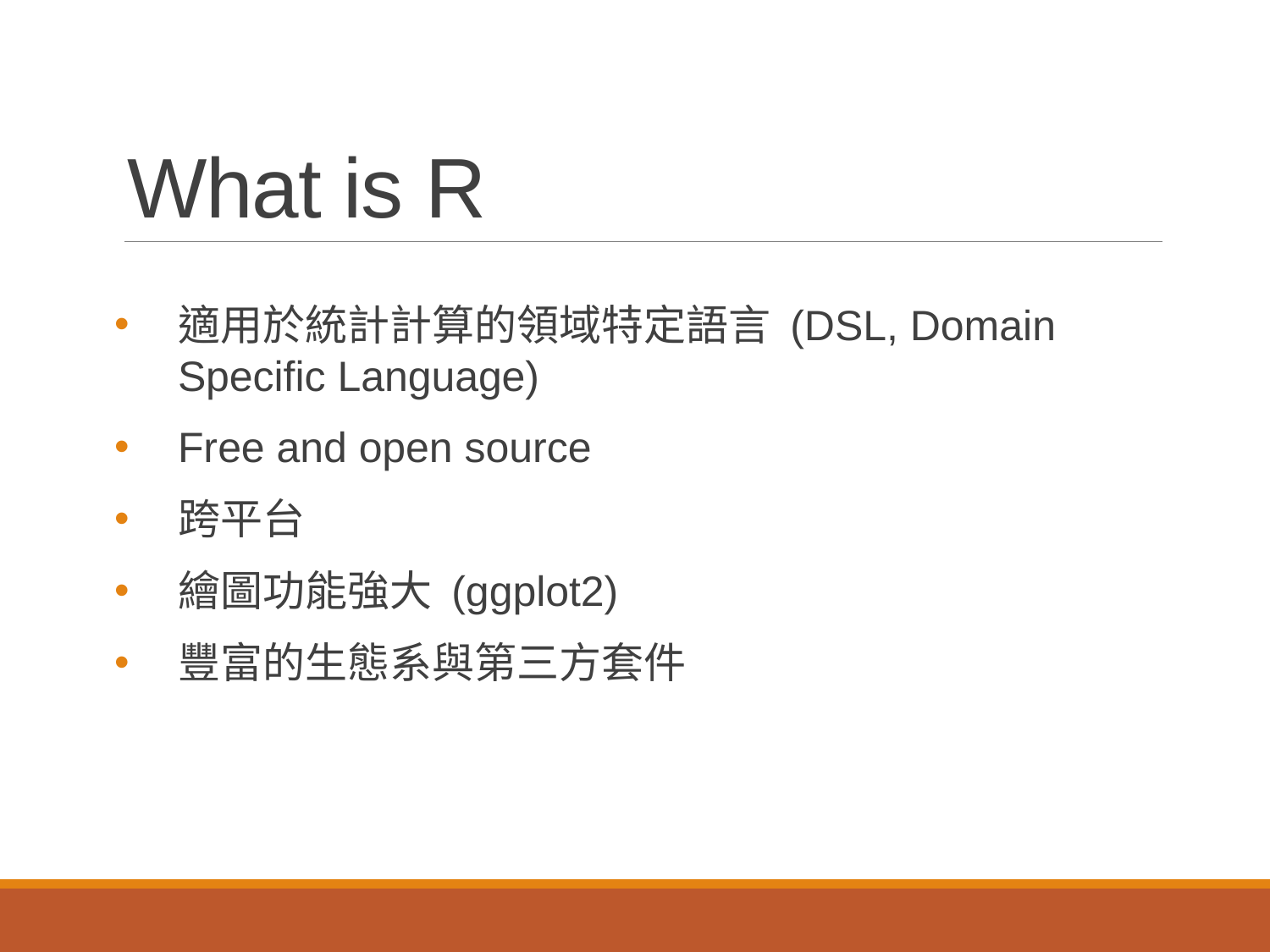

# What is R
適用於統計計算的領域特定語言 (DSL, Domain Specific Language)
Free and open source
跨平台
繪圖功能強大 (ggplot2)
豐富的生態系與第三方套件